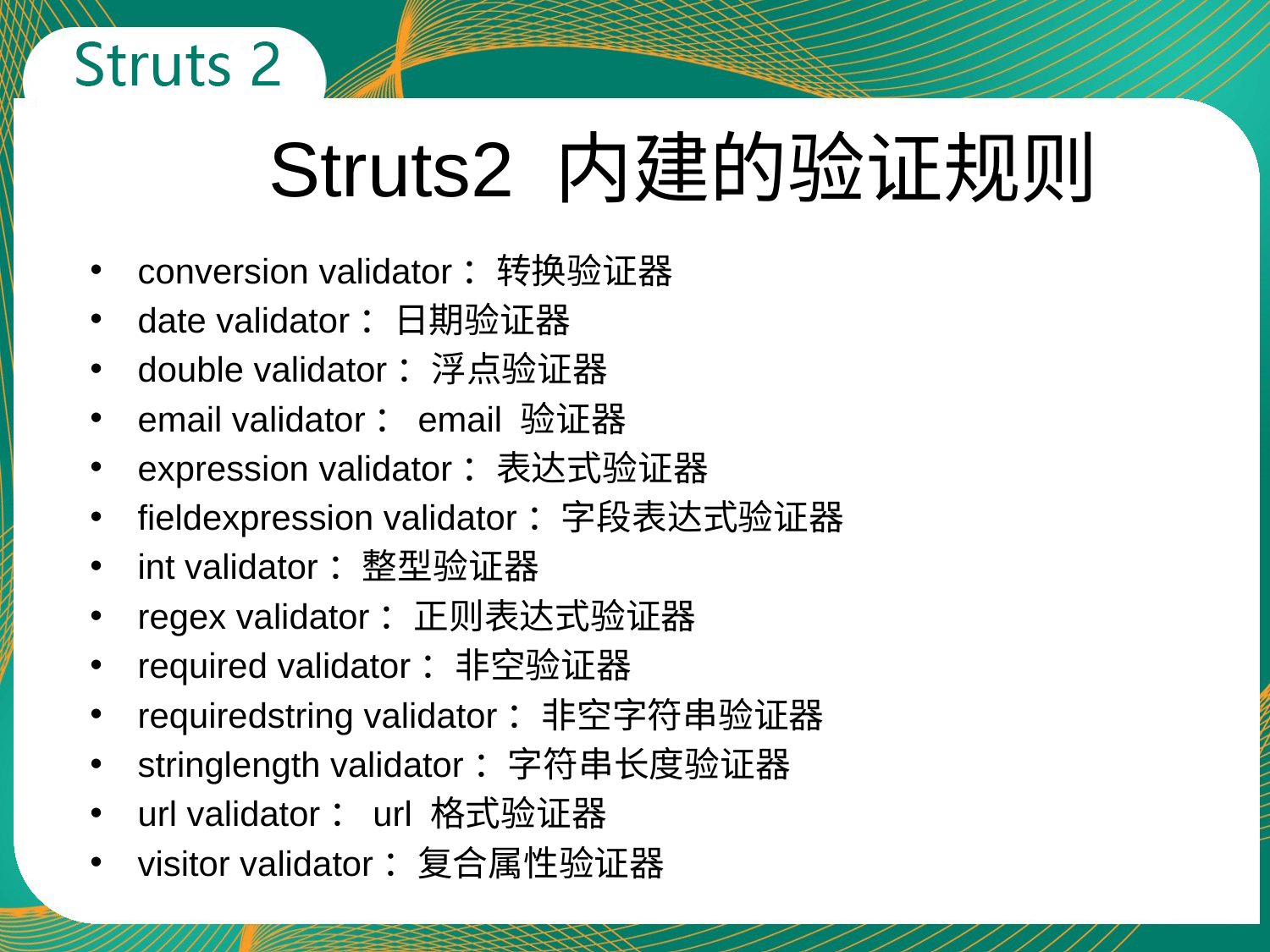

# Struts2 内建的验证规则
conversion validator：转换验证器
date validator：日期验证器
double validator：浮点验证器
email validator：email 验证器
expression validator：表达式验证器
fieldexpression validator：字段表达式验证器
int validator：整型验证器
regex validator：正则表达式验证器
required validator：非空验证器
requiredstring validator：非空字符串验证器
stringlength validator：字符串长度验证器
url validator：url 格式验证器
visitor validator：复合属性验证器